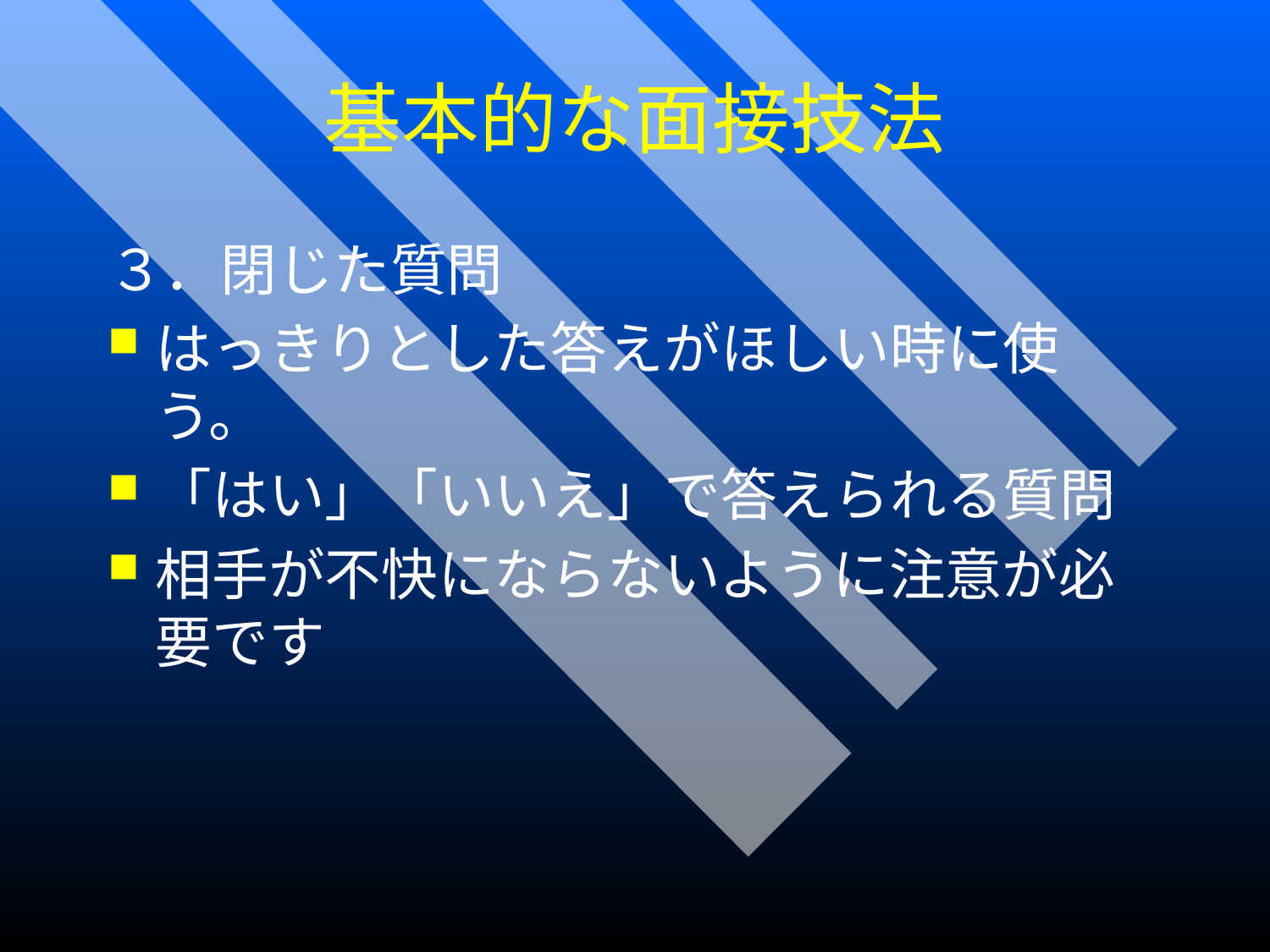

基本的な面接技法
３．閉じた質問
はっきりとした答えがほしい時に使う。
「はい」「いいえ」で答えられる質問
相手が不快にならないように注意が必要です